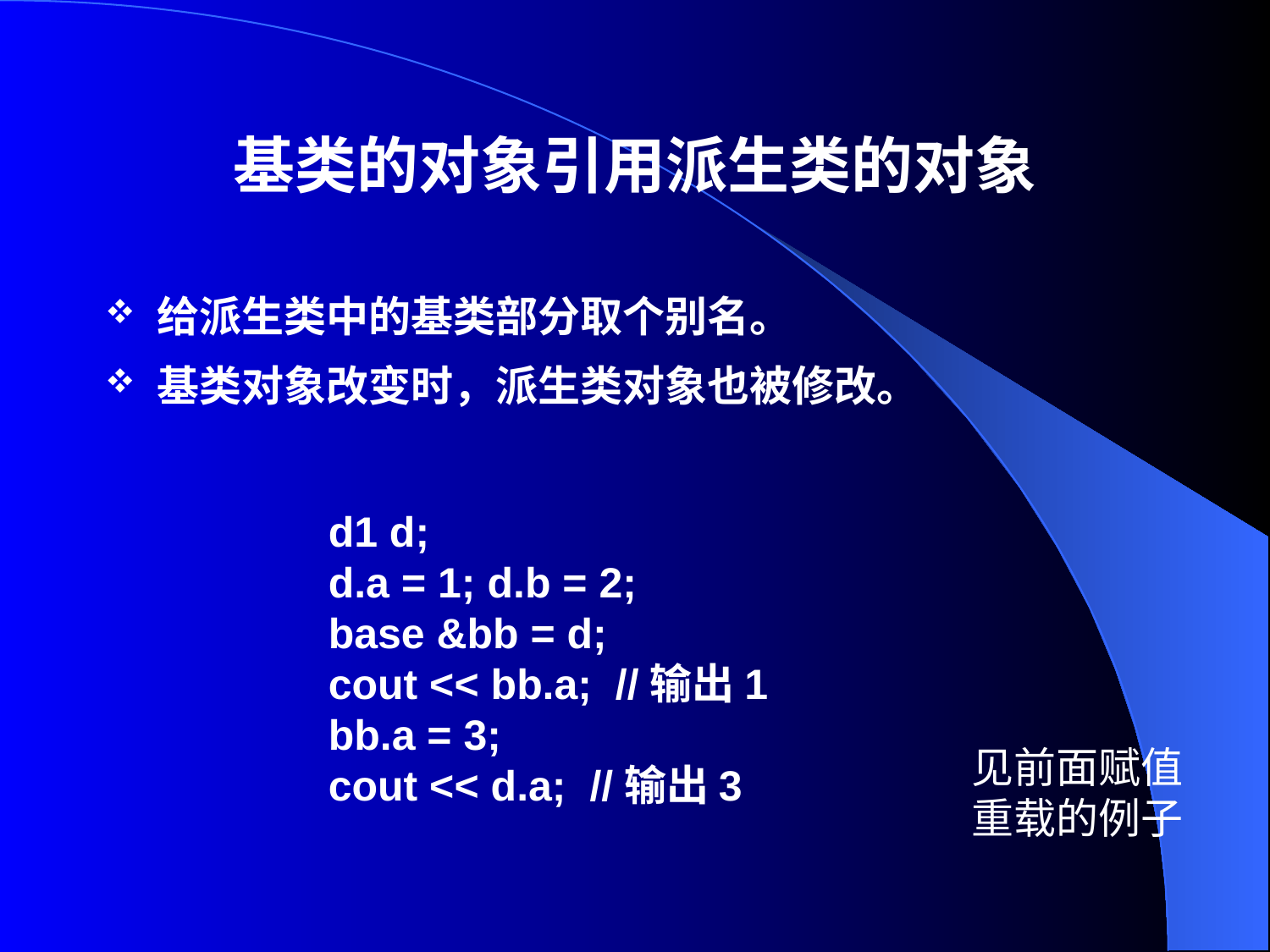

# 基类的对象引用派生类的对象
给派生类中的基类部分取个别名。
基类对象改变时，派生类对象也被修改。
d1 d;
d.a = 1; d.b = 2;
base &bb = d;
cout << bb.a;  //输出1
bb.a = 3;
cout << d.a;  //输出3
见前面赋值重载的例子